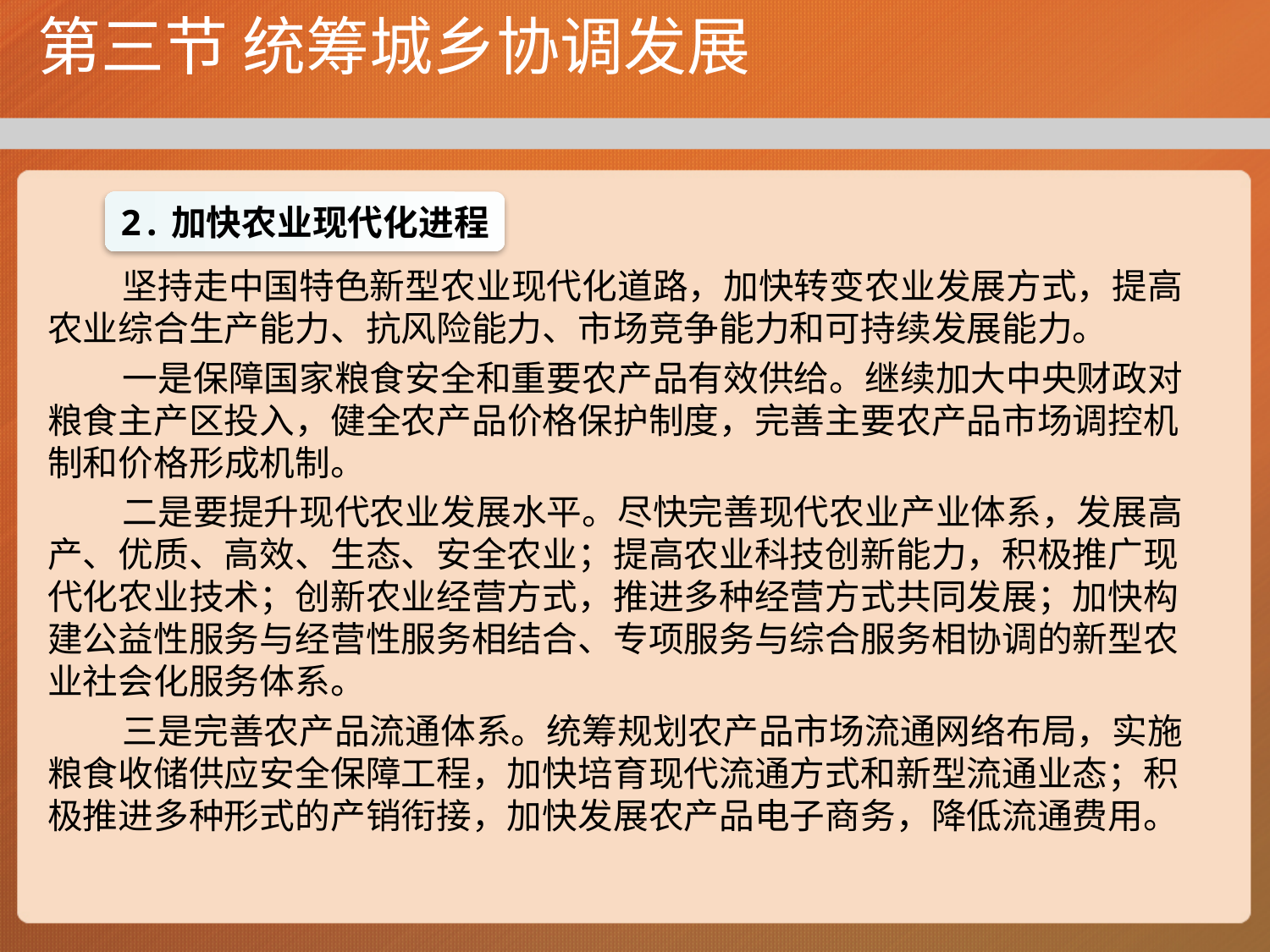

# 第三节 统筹城乡协调发展

坚持走中国特色新型农业现代化道路，加快转变农业发展方式，提高农业综合生产能力、抗风险能力、市场竞争能力和可持续发展能力。
一是保障国家粮食安全和重要农产品有效供给。继续加大中央财政对粮食主产区投入，健全农产品价格保护制度，完善主要农产品市场调控机制和价格形成机制。
二是要提升现代农业发展水平。尽快完善现代农业产业体系，发展高产、优质、高效、生态、安全农业；提高农业科技创新能力，积极推广现代化农业技术；创新农业经营方式，推进多种经营方式共同发展；加快构建公益性服务与经营性服务相结合、专项服务与综合服务相协调的新型农业社会化服务体系。
三是完善农产品流通体系。统筹规划农产品市场流通网络布局，实施粮食收储供应安全保障工程，加快培育现代流通方式和新型流通业态；积极推进多种形式的产销衔接，加快发展农产品电子商务，降低流通费用。
2.加快农业现代化进程